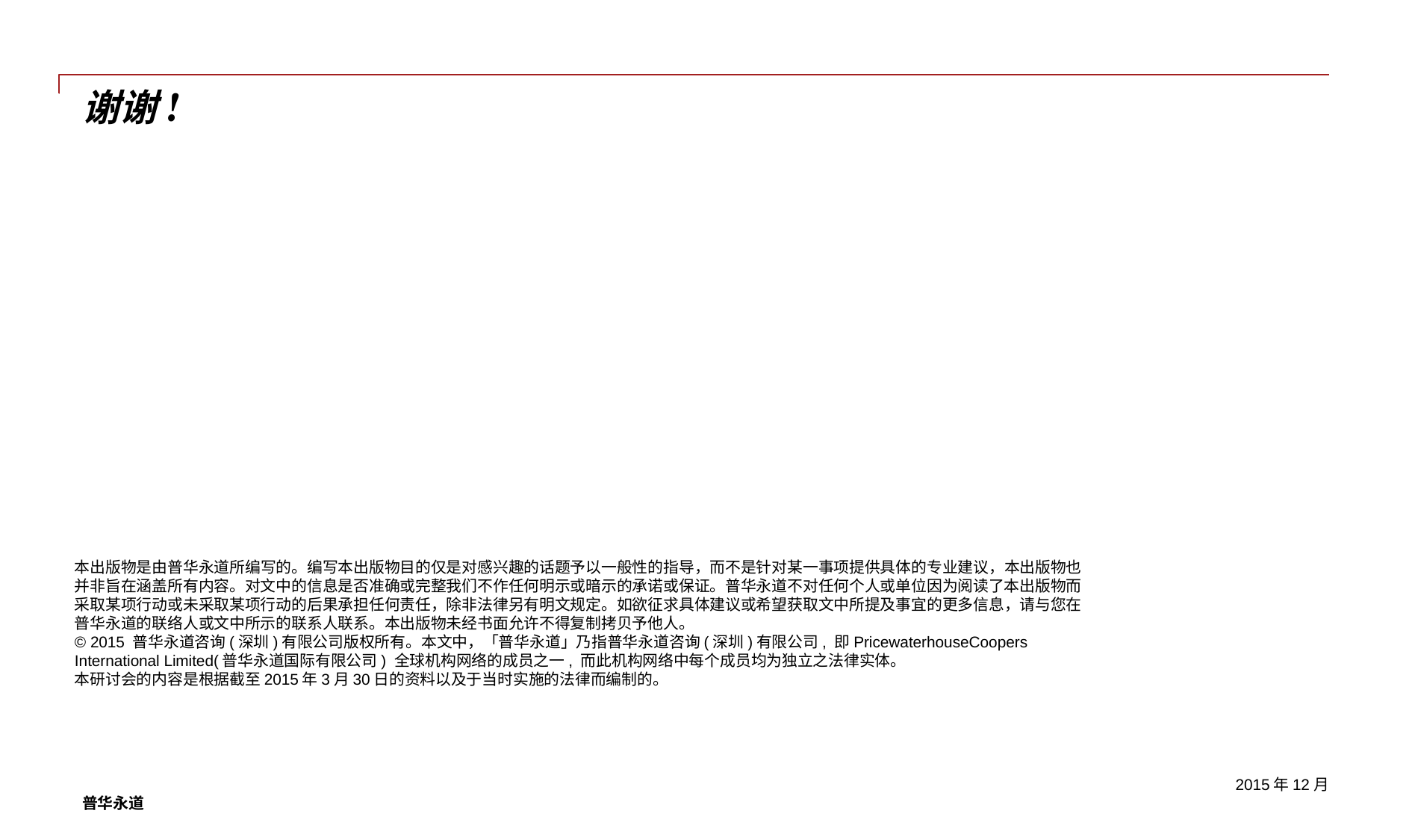

# 谢谢!
本出版物是由普华永道所编写的。编写本出版物目的仅是对感兴趣的话题予以一般性的指导，而不是针对某一事项提供具体的专业建议，本出版物也并非旨在涵盖所有内容。对文中的信息是否准确或完整我们不作任何明示或暗示的承诺或保证。普华永道不对任何个人或单位因为阅读了本出版物而采取某项行动或未采取某项行动的后果承担任何责任，除非法律另有明文规定。如欲征求具体建议或希望获取文中所提及事宜的更多信息，请与您在普华永道的联络人或文中所示的联系人联系。本出版物未经书面允许不得复制拷贝予他人。
© 2015 普华永道咨询(深圳)有限公司版权所有。本文中，「普华永道」乃指普华永道咨询(深圳)有限公司, 即PricewaterhouseCoopers International Limited(普华永道国际有限公司) 全球机构网络的成员之一, 而此机构网络中每个成员均为独立之法律实体。
本研讨会的内容是根据截至2015年3月30日的资料以及于当时实施的法律而编制的。

2015年12月